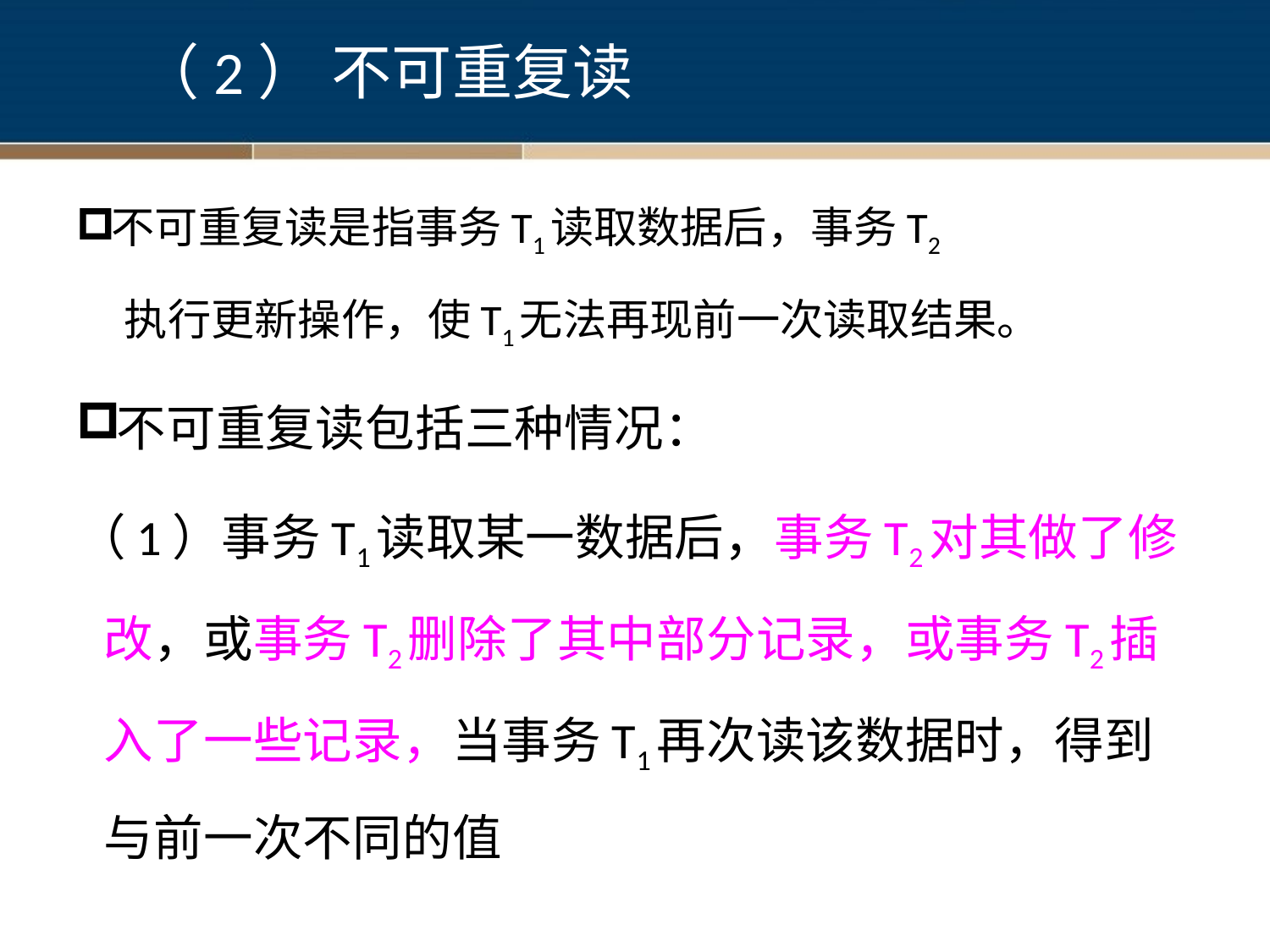

（2） 不可重复读
不可重复读是指事务T1读取数据后，事务T2
    执行更新操作，使T1无法再现前一次读取结果。
不可重复读包括三种情况：
（1）事务T1读取某一数据后，事务T2对其做了修改，或事务T2删除了其中部分记录，或事务T2插入了一些记录，当事务T1再次读该数据时，得到与前一次不同的值